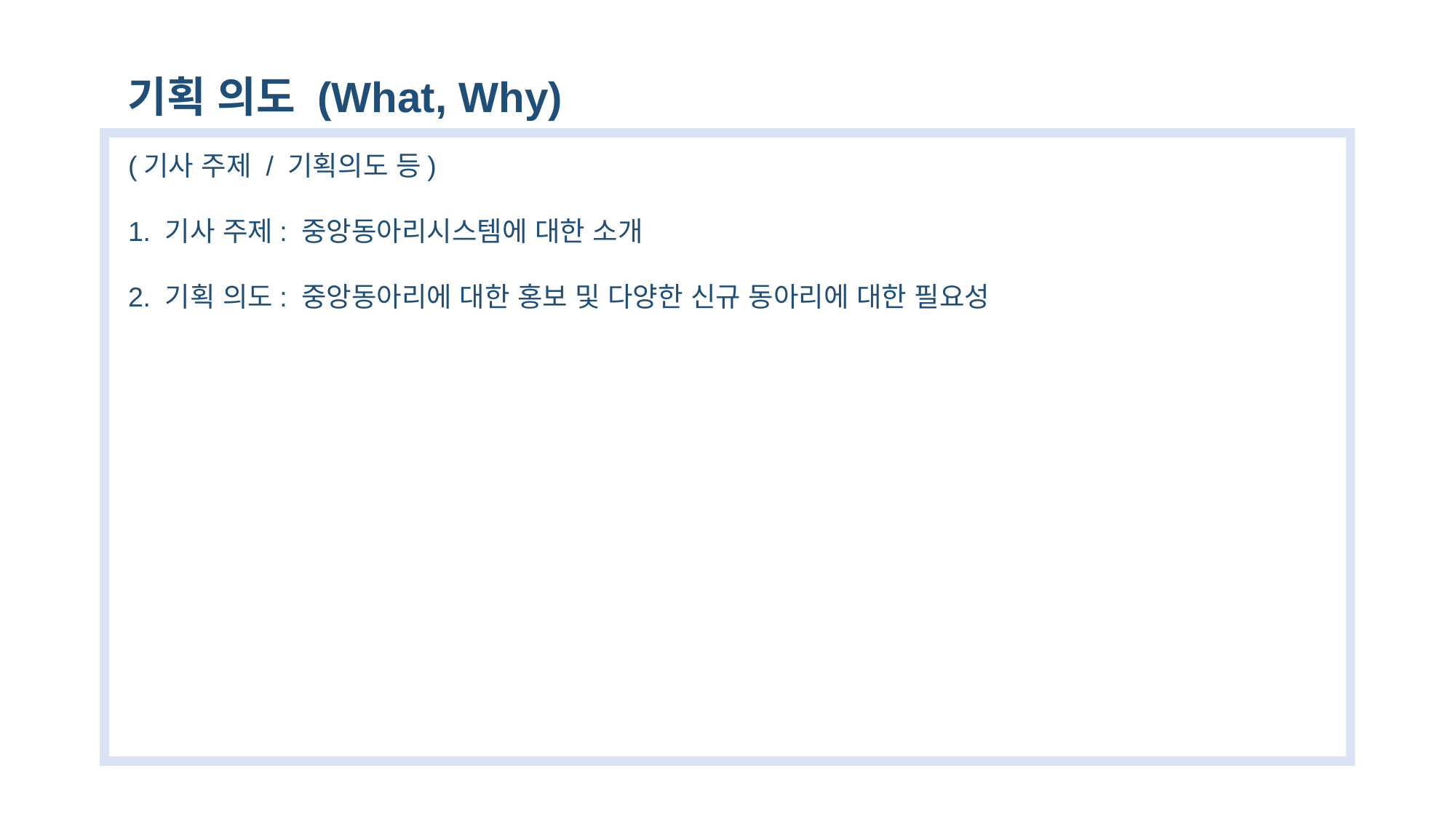

기획 의도 (What, Why)

(기사 주제 / 기획의도 등)

1. 기사 주제: 중앙동아리시스템에 대한 소개

2. 기획 의도: 중앙동아리에 대한 홍보 및 다양한 신규 동아리에 대한 필요성